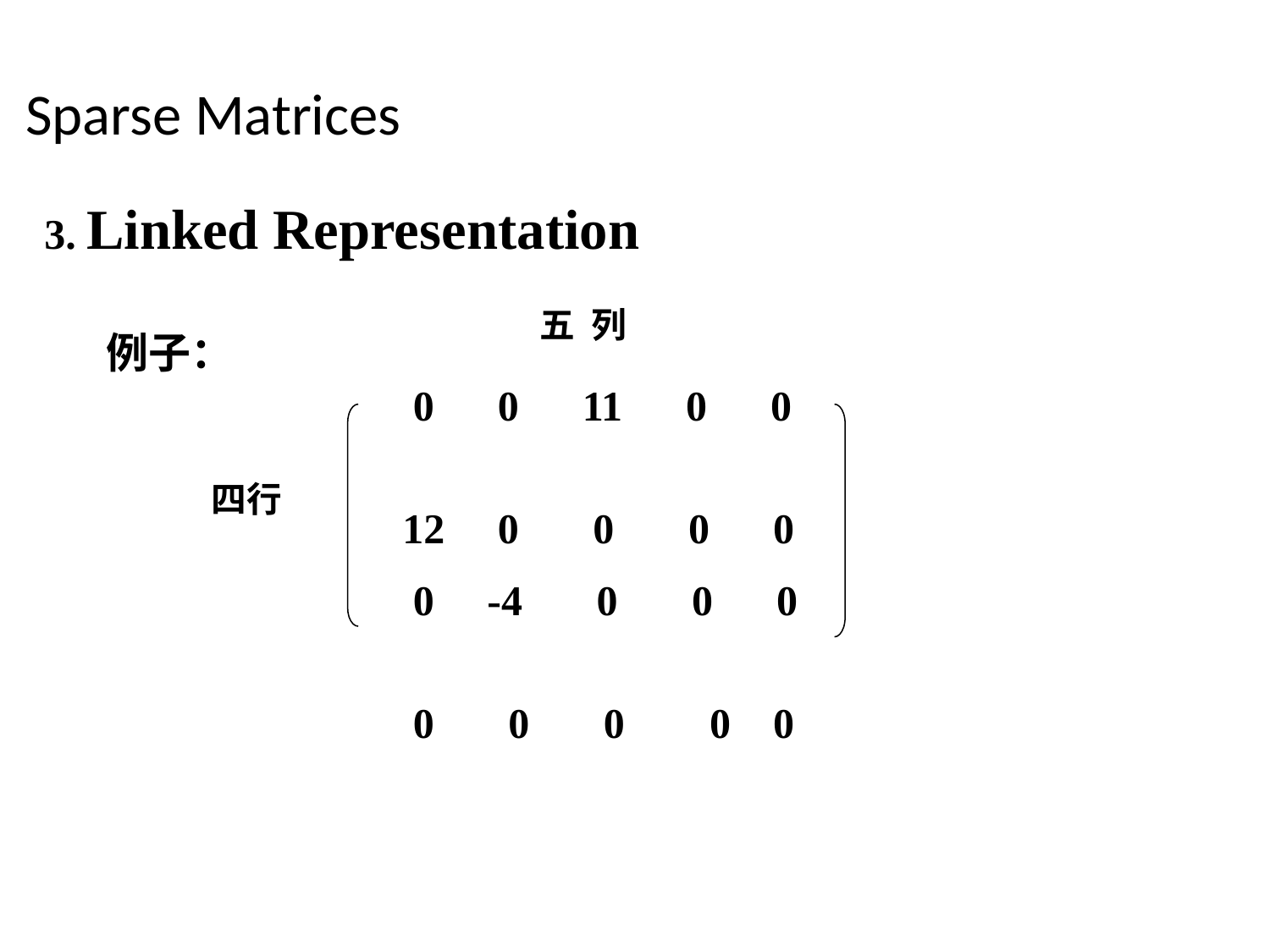

Sparse Matrices
3. Linked Representation

五  列
例子：

          四行
 0      0      11      0      0
12     0       0       0      0
 0     -4       0       0      0
 0       0       0        0    0